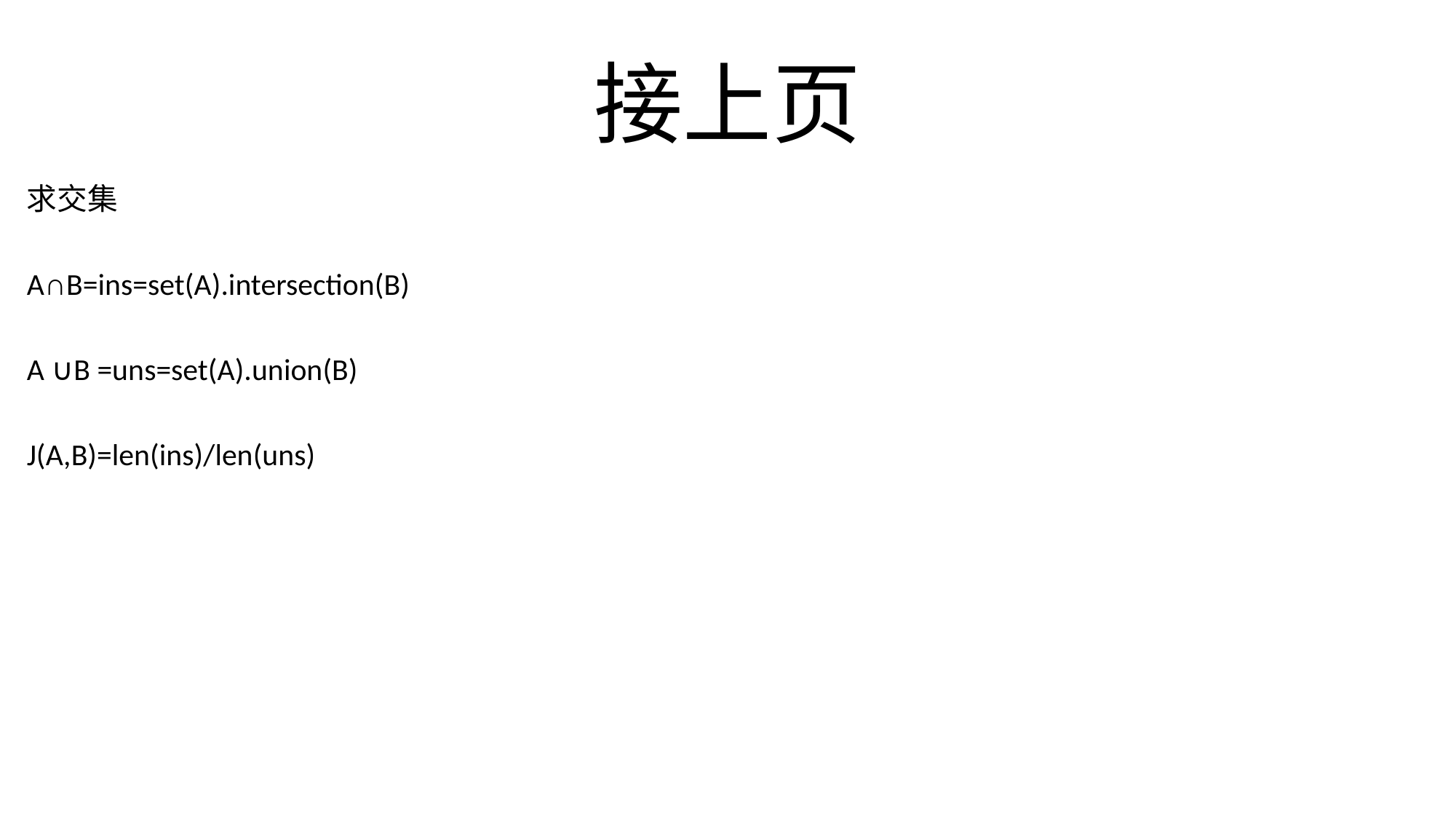

# 接上页
求交集

A∩B=ins=set(A).intersection(B)

A ∪B =uns=set(A).union(B)

J(A,B)=len(ins)/len(uns)